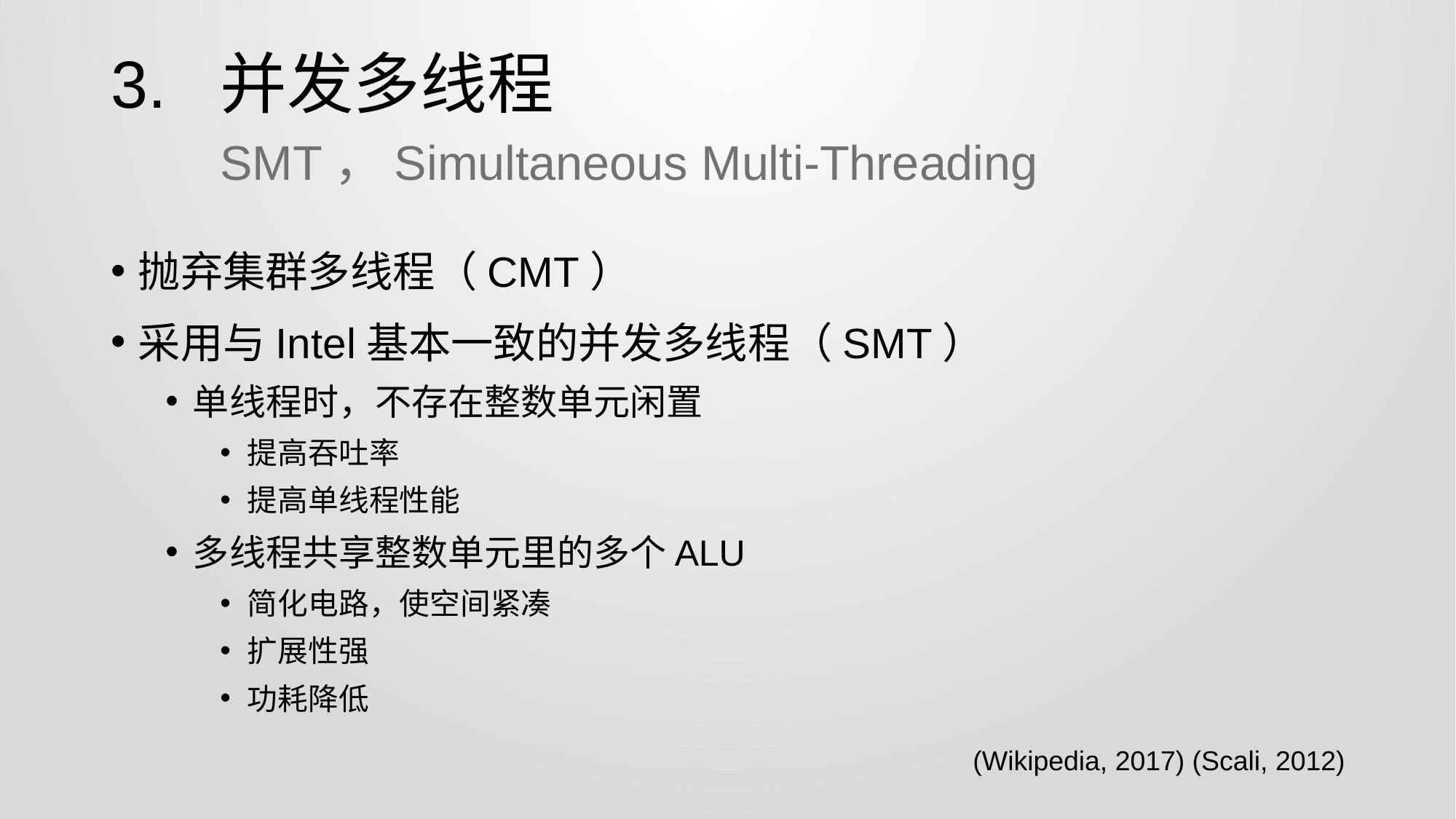

# 3.	并发多线程 SMT，Simultaneous Multi-Threading
抛弃集群多线程（CMT）
采用与Intel基本一致的并发多线程（SMT）
单线程时，不存在整数单元闲置
提高吞吐率
提高单线程性能
多线程共享整数单元里的多个ALU
简化电路，使空间紧凑
扩展性强
功耗降低
 (Wikipedia, 2017) (Scali, 2012)